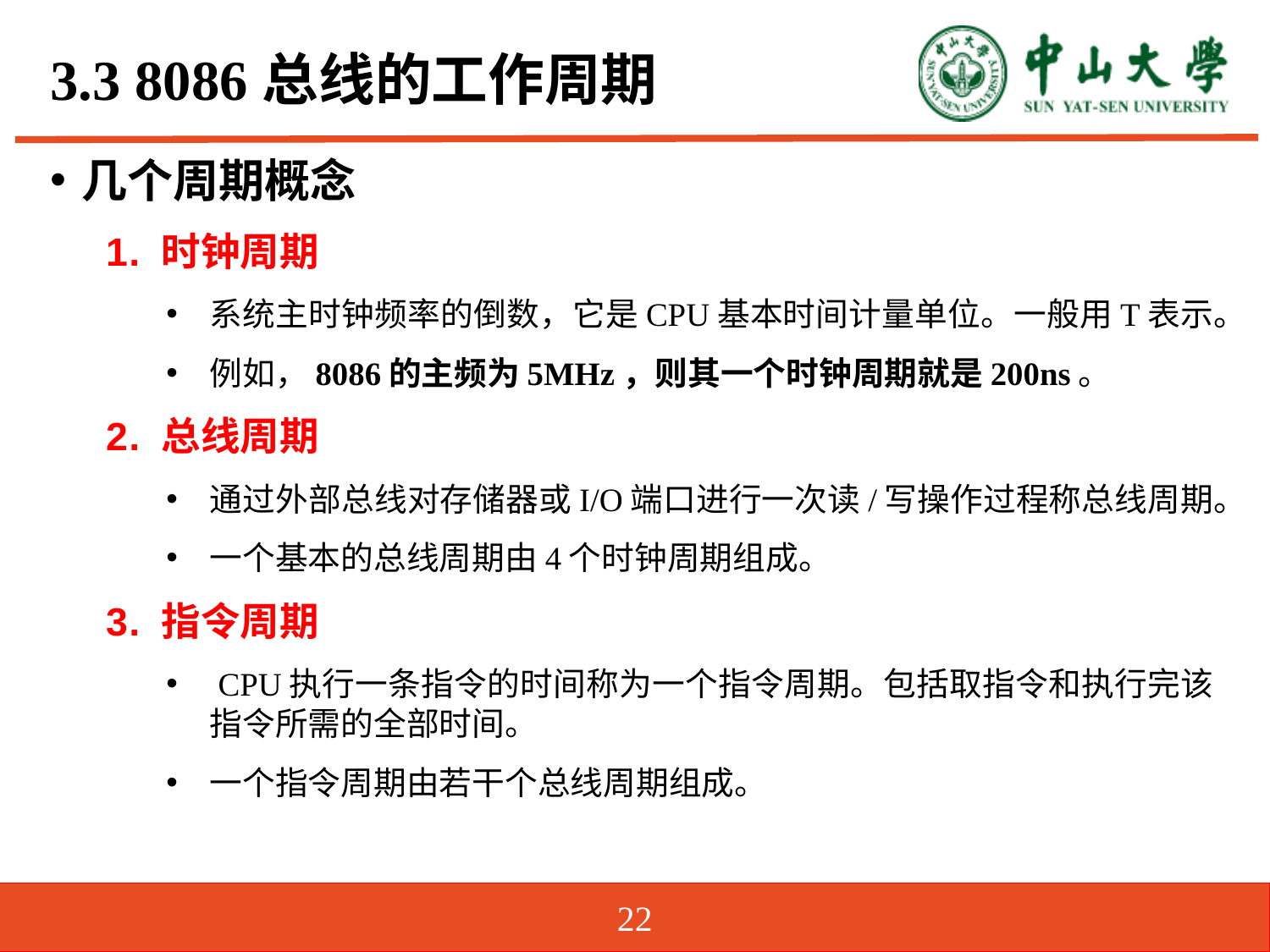

# 3.3 8086总线的工作周期
几个周期概念
时钟周期
系统主时钟频率的倒数，它是CPU基本时间计量单位。一般用T表示。
例如，8086的主频为5MHz，则其一个时钟周期就是200ns。
总线周期
通过外部总线对存储器或I/O端口进行一次读/写操作过程称总线周期。
一个基本的总线周期由4个时钟周期组成。
指令周期
 CPU执行一条指令的时间称为一个指令周期。包括取指令和执行完该指令所需的全部时间。
一个指令周期由若干个总线周期组成。
22